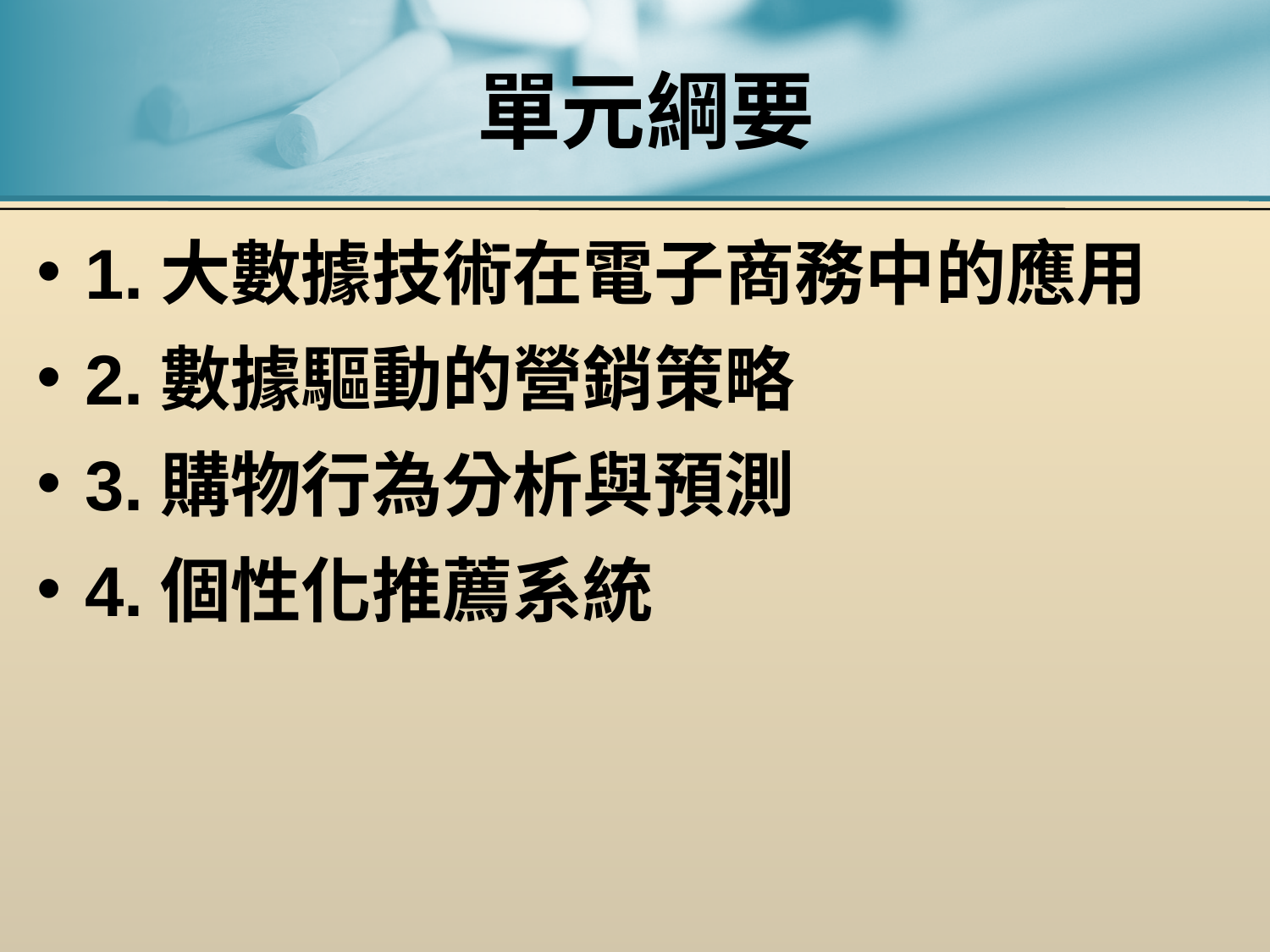

# 單元綱要
1.大數據技術在電子商務中的應用
2.數據驅動的營銷策略
3.購物行為分析與預測
4.個性化推薦系統